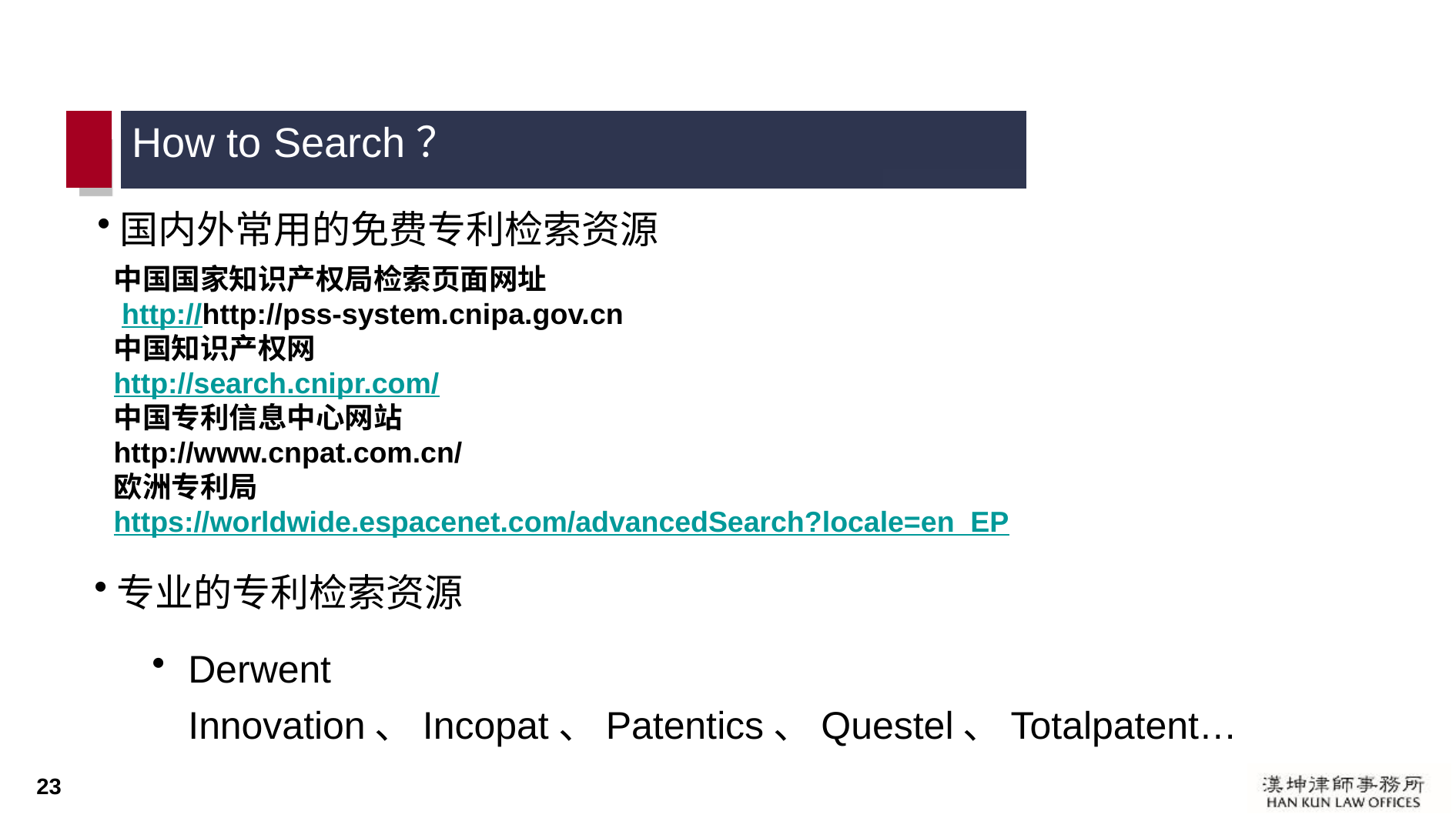

How to Search？
国内外常用的免费专利检索资源
中国国家知识产权局检索页面网址
 http://http://pss-system.cnipa.gov.cn
中国知识产权网
http://search.cnipr.com/
中国专利信息中心网站
http://www.cnpat.com.cn/
欧洲专利局
https://worldwide.espacenet.com/advancedSearch?locale=en_EP
专业的专利检索资源
Derwent Innovation、Incopat、Patentics、Questel、Totalpatent…